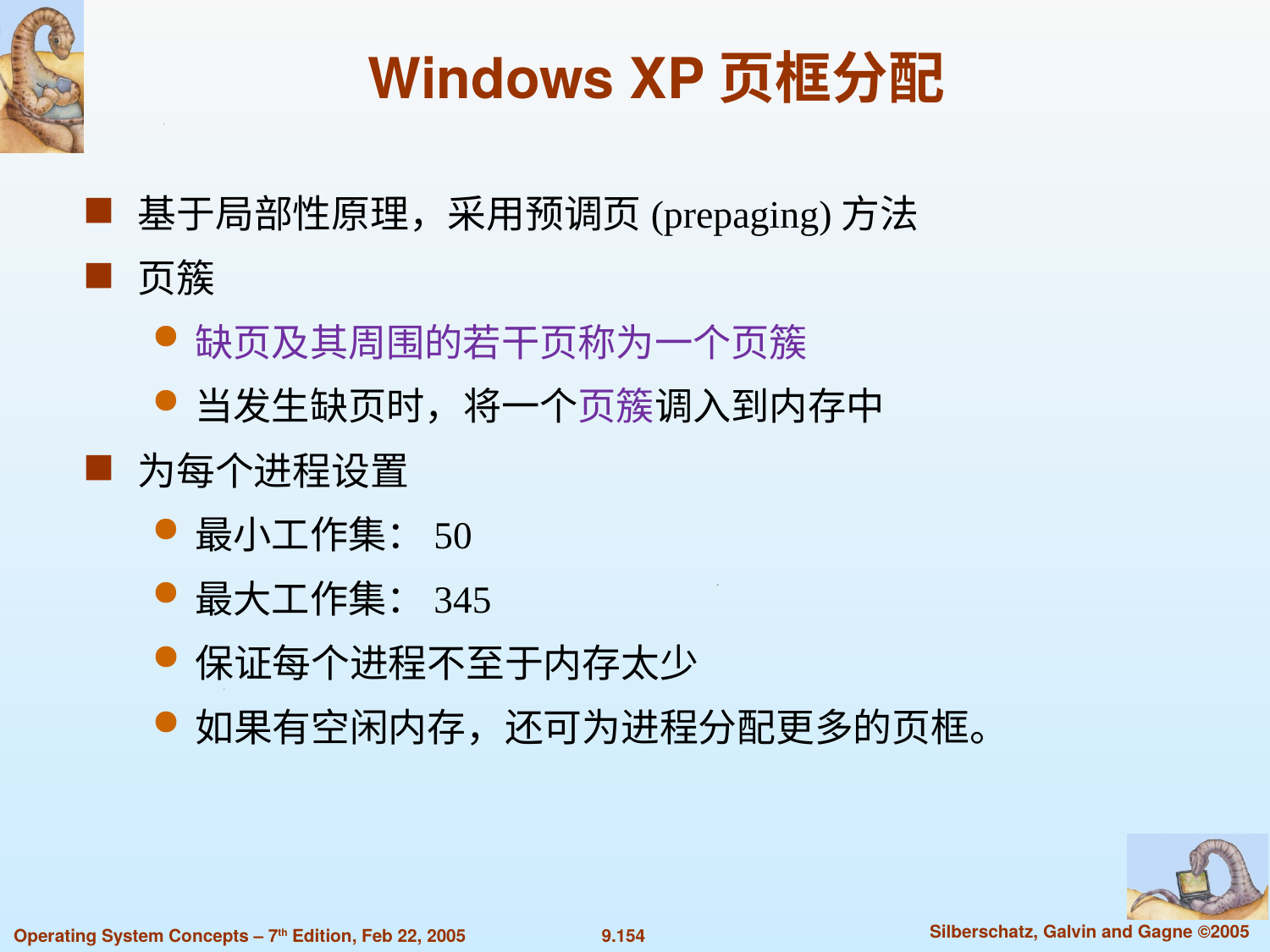

# Windows XP页框分配
基于局部性原理，采用预调页(prepaging)方法
页簇
缺页及其周围的若干页称为一个页簇
当发生缺页时，将一个页簇调入到内存中
为每个进程设置
最小工作集：50
最大工作集：345
保证每个进程不至于内存太少
如果有空闲内存，还可为进程分配更多的页框。